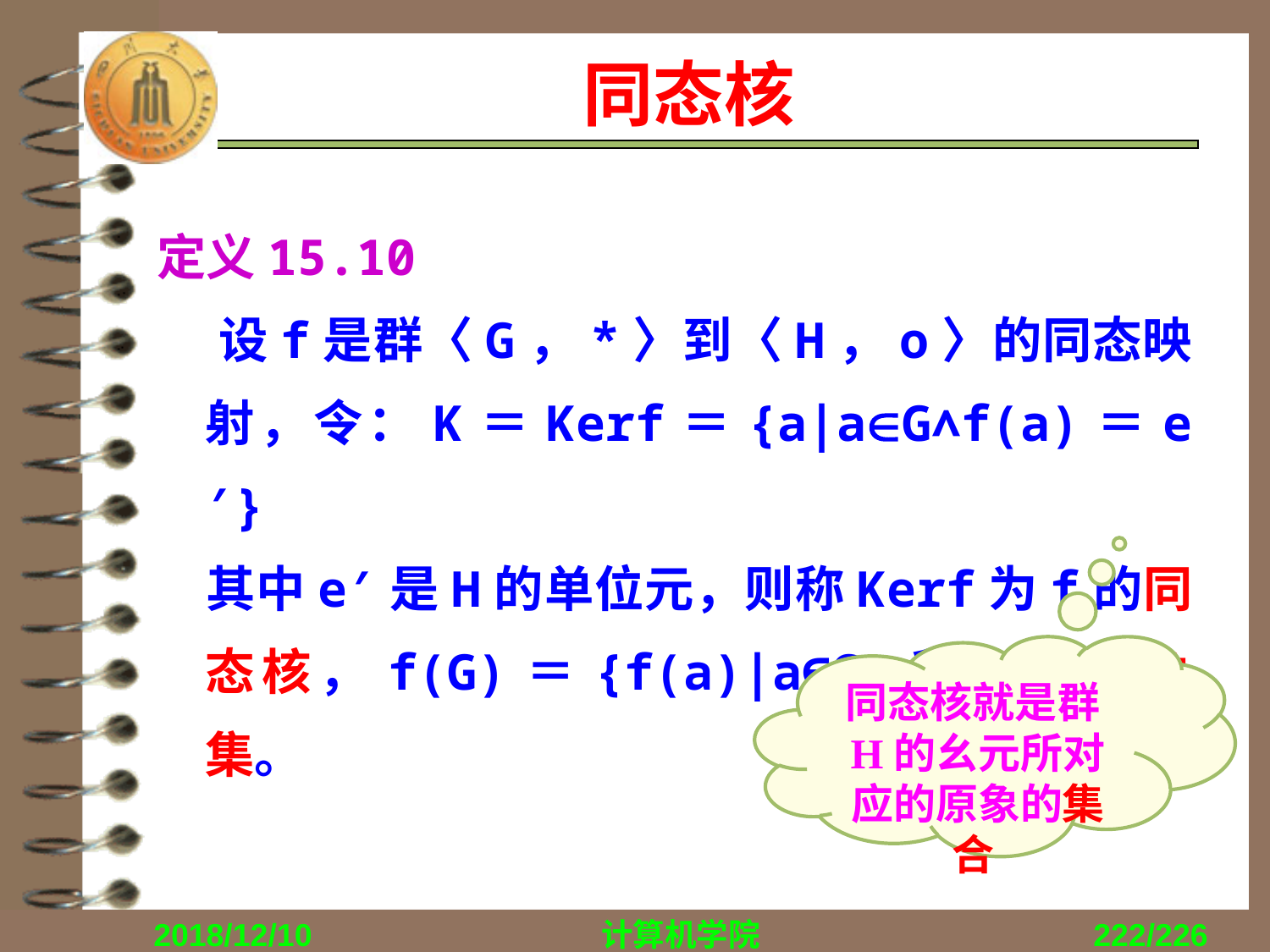

# 同态核
定义15.10
    设f是群〈G，*〉到〈H，о〉的同态映射，令：K＝Kerf＝{a|a∈G∧f(a)＝e′}
	其中e′是H的单位元，则称Kerf为f的同态核，f(G)＝{f(a)|a∈G}称为f的象集。
同态核就是群H的幺元所对应的原象的集合
2018/12/10
计算机学院
222/226